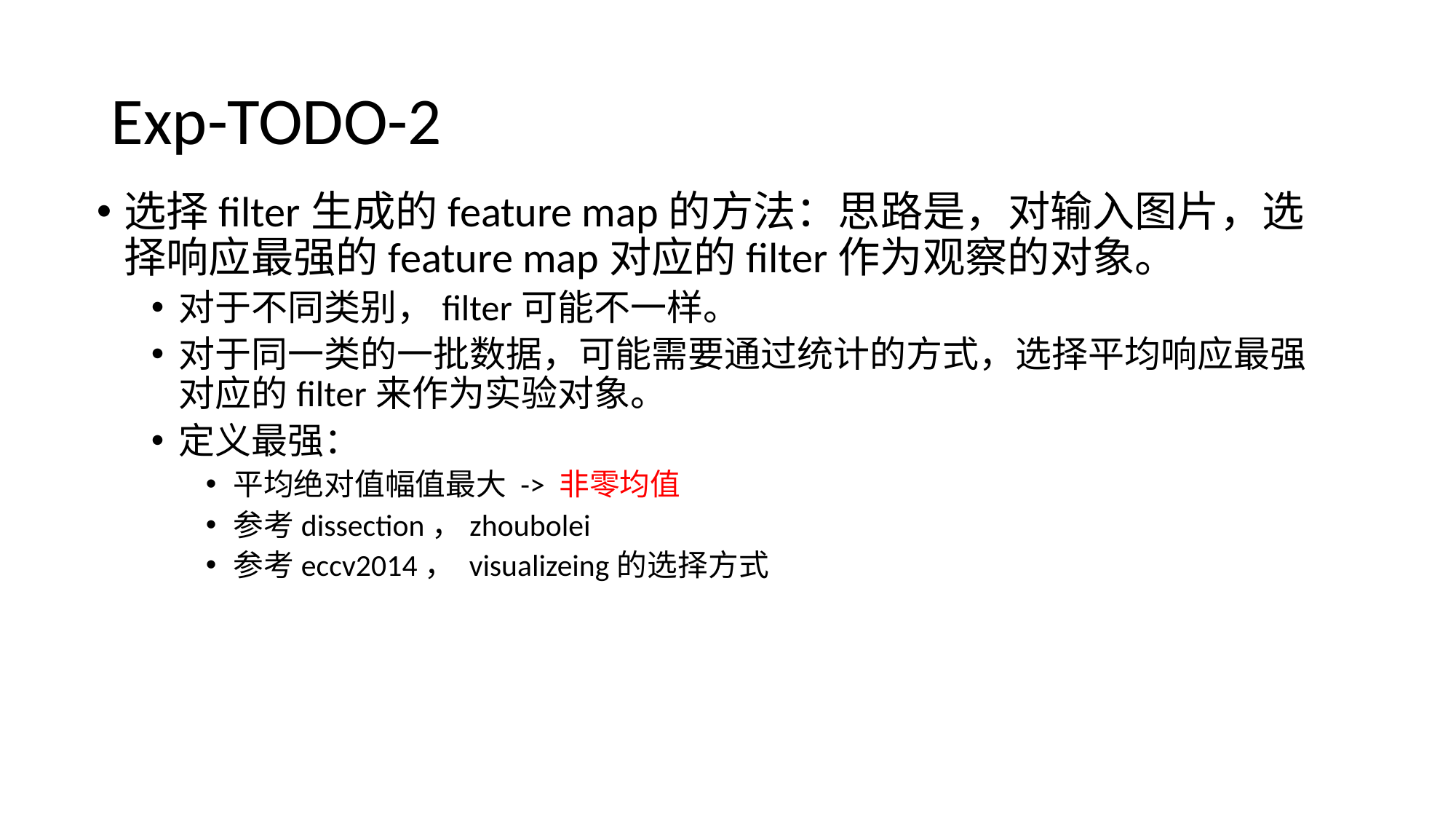

# Exp-TODO-2
选择filter生成的feature map的方法：思路是，对输入图片，选择响应最强的feature map对应的filter作为观察的对象。
对于不同类别，filter可能不一样。
对于同一类的一批数据，可能需要通过统计的方式，选择平均响应最强对应的filter来作为实验对象。
定义最强：
平均绝对值幅值最大 -> 非零均值
参考dissection，zhoubolei
参考eccv2014， visualizeing的选择方式

8